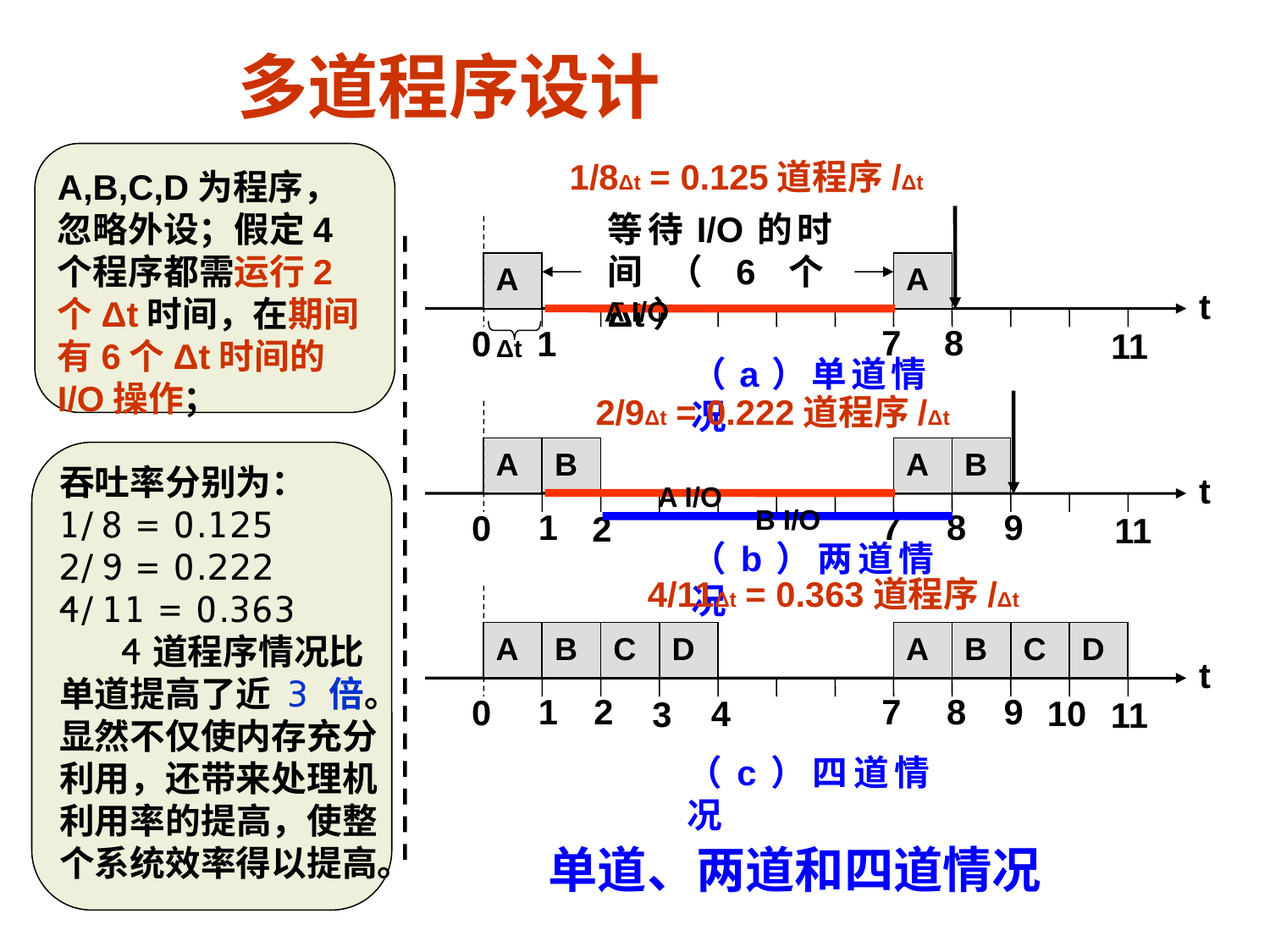

多道程序设计

A,B,C,D为程序，忽略外设；假定4个程序都需运行2个Δt时间，在期间有6个Δt时间的I/O操作；
1/8Δt = 0.125道程序/Δt
等待I/O的时间（6个Δt）

A
A
t
A I/O

7
8
0
1
11
Δt
（a）单道情况
2/9Δt = 0.222道程序/Δt

A
B
A
B

吞吐率分别为：
1/8 = 0.125        2/9 = 0.222   4/11 = 0.363               4道程序情况比单道提高了近 3 倍。显然不仅使内存充分利用，还带来处理机利用率的提高，使整个系统效率得以提高。
t
A I/O

B I/O

1
7
8
9
0
2
11
（b）两道情况
4/11Δt = 0.363道程序/Δt

A
B
C
D
A
B
C
D
t

1
2
7
8
9
0
4
10
3
11
（c）四道情况
单道、两道和四道情况